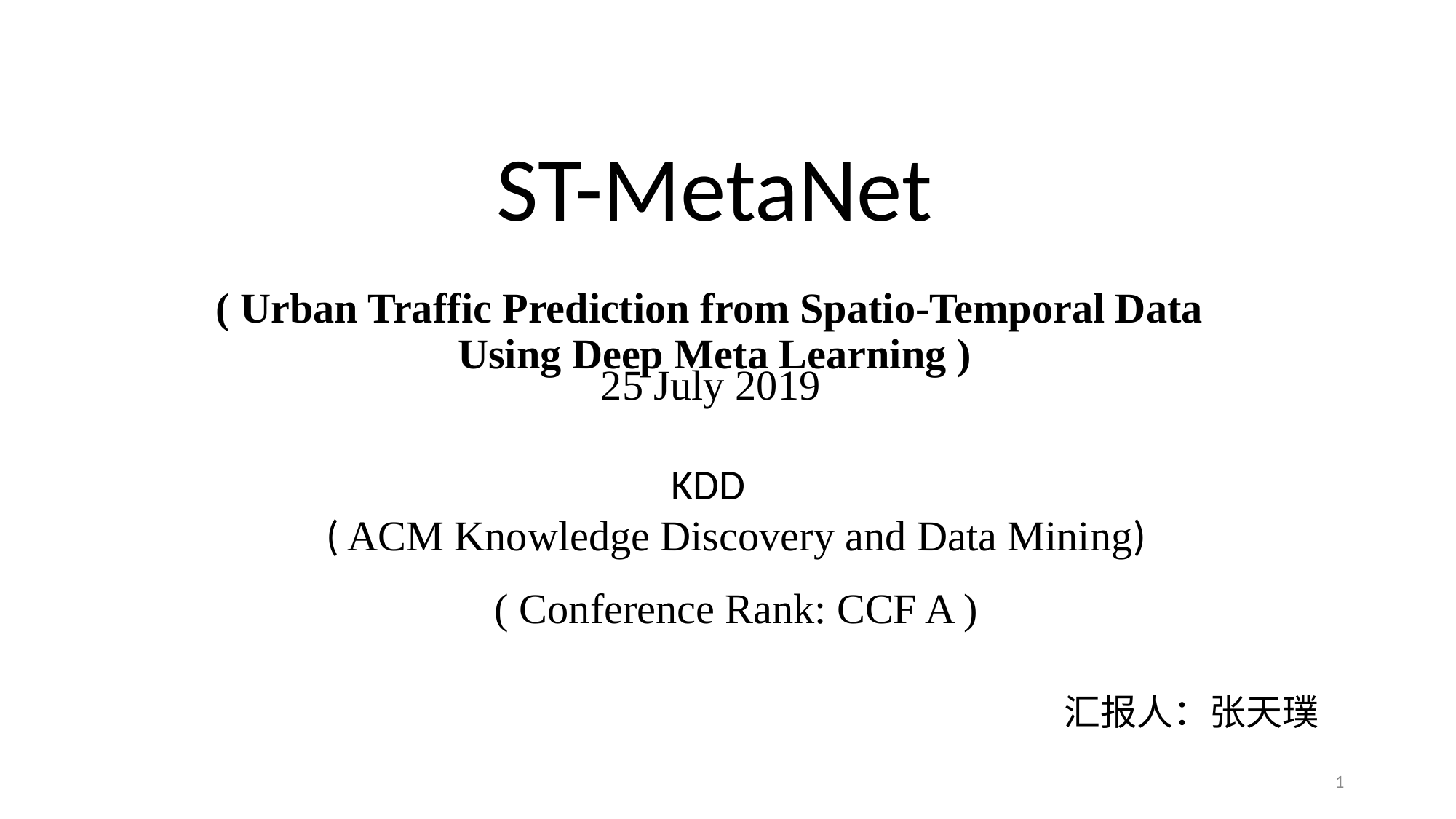

# ST-MetaNet ( Urban Traffic Prediction from Spatio-Temporal Data Using Deep Meta Learning )
25 July 2019
KDD
( ACM Knowledge Discovery and Data Mining)
( Conference Rank: CCF A )
汇报人：张天璞
1